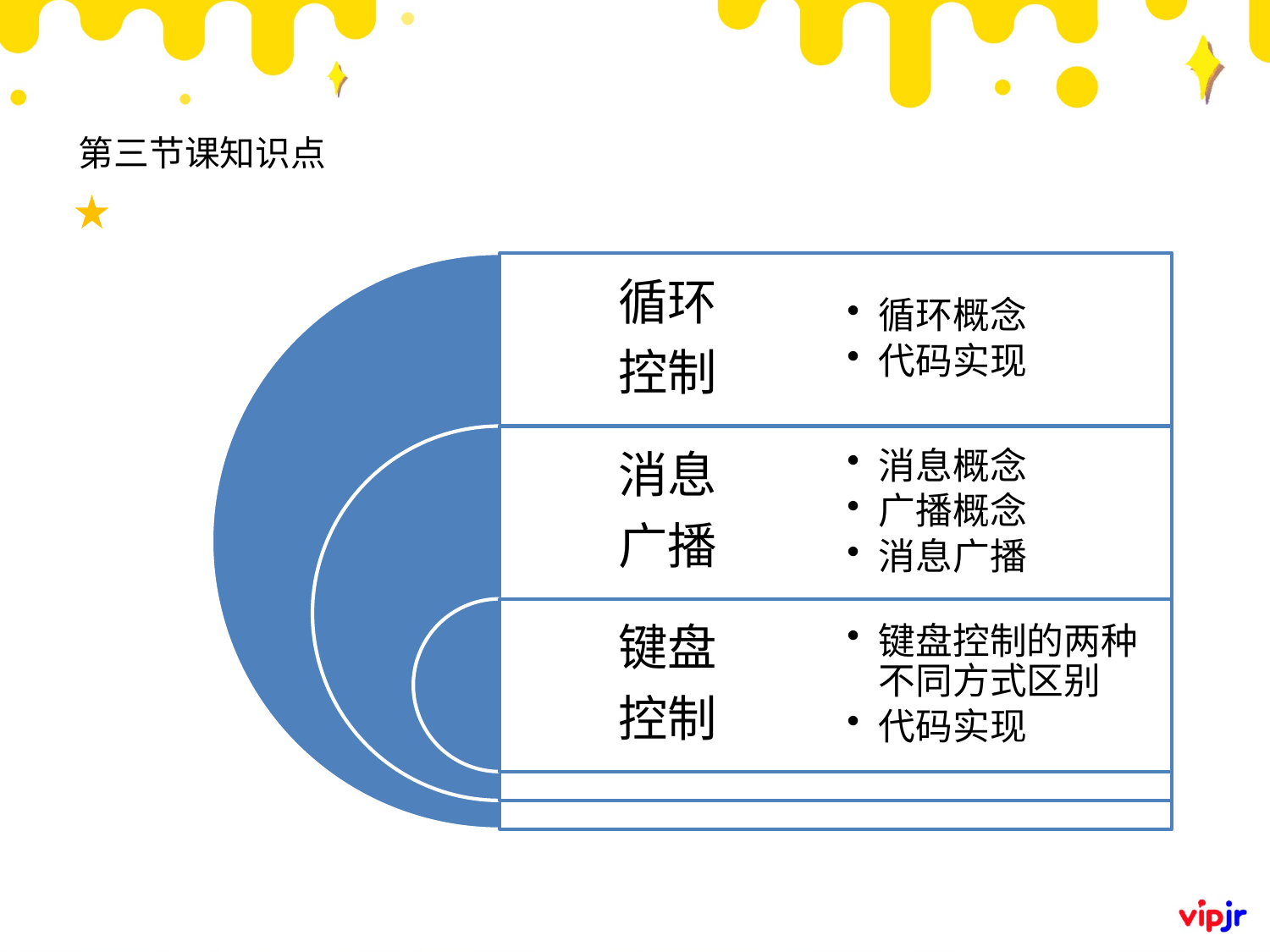

第三节课知识点
循环
控制
消息
广播
键盘
控制
循环概念
代码实现
消息概念
广播概念
消息广播
键盘控制的两种不同方式区别
代码实现